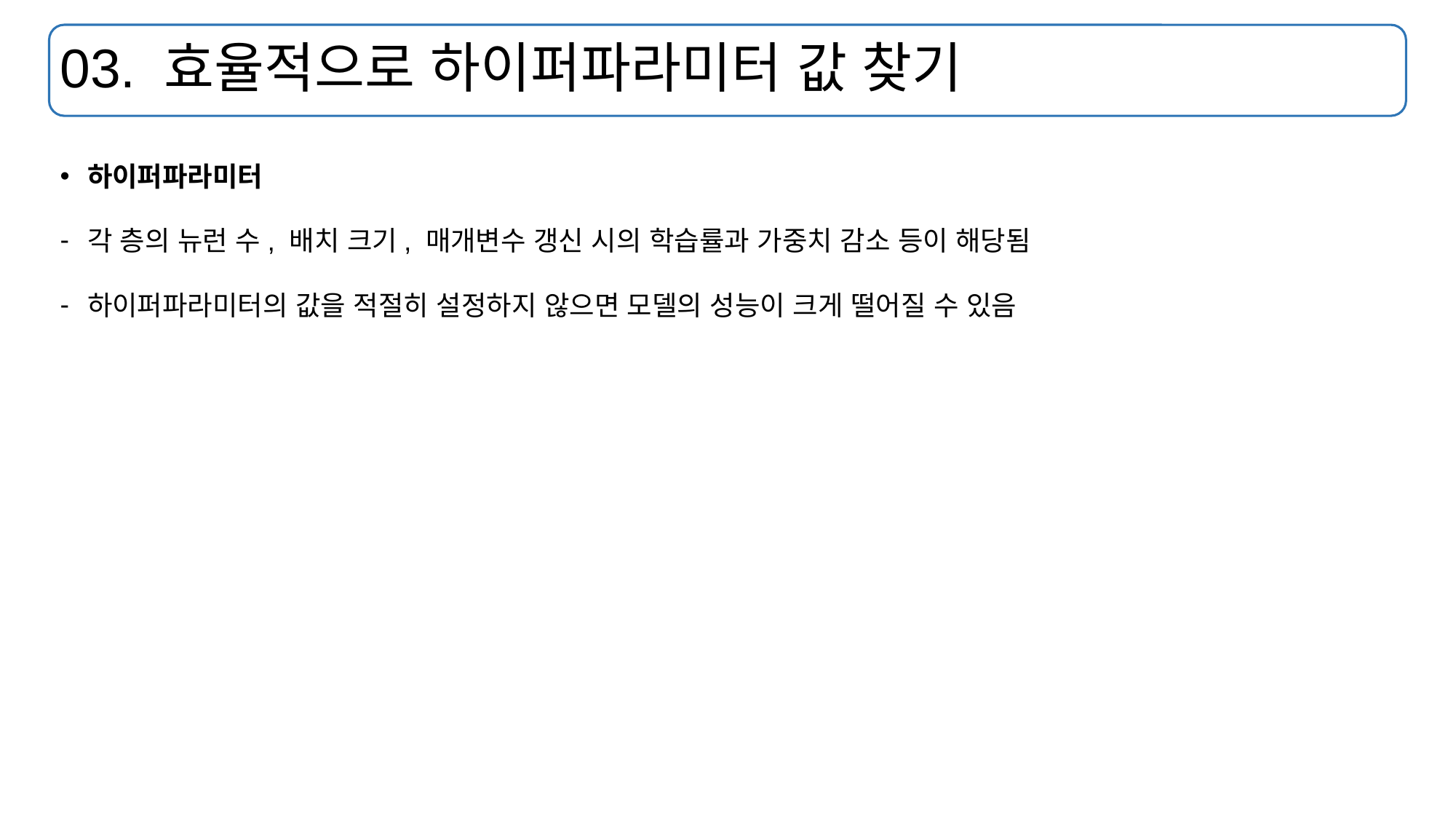

# 03. 효율적으로 하이퍼파라미터 값 찾기
하이퍼파라미터
각 층의 뉴런 수, 배치 크기, 매개변수 갱신 시의 학습률과 가중치 감소 등이 해당됨
하이퍼파라미터의 값을 적절히 설정하지 않으면 모델의 성능이 크게 떨어질 수 있음